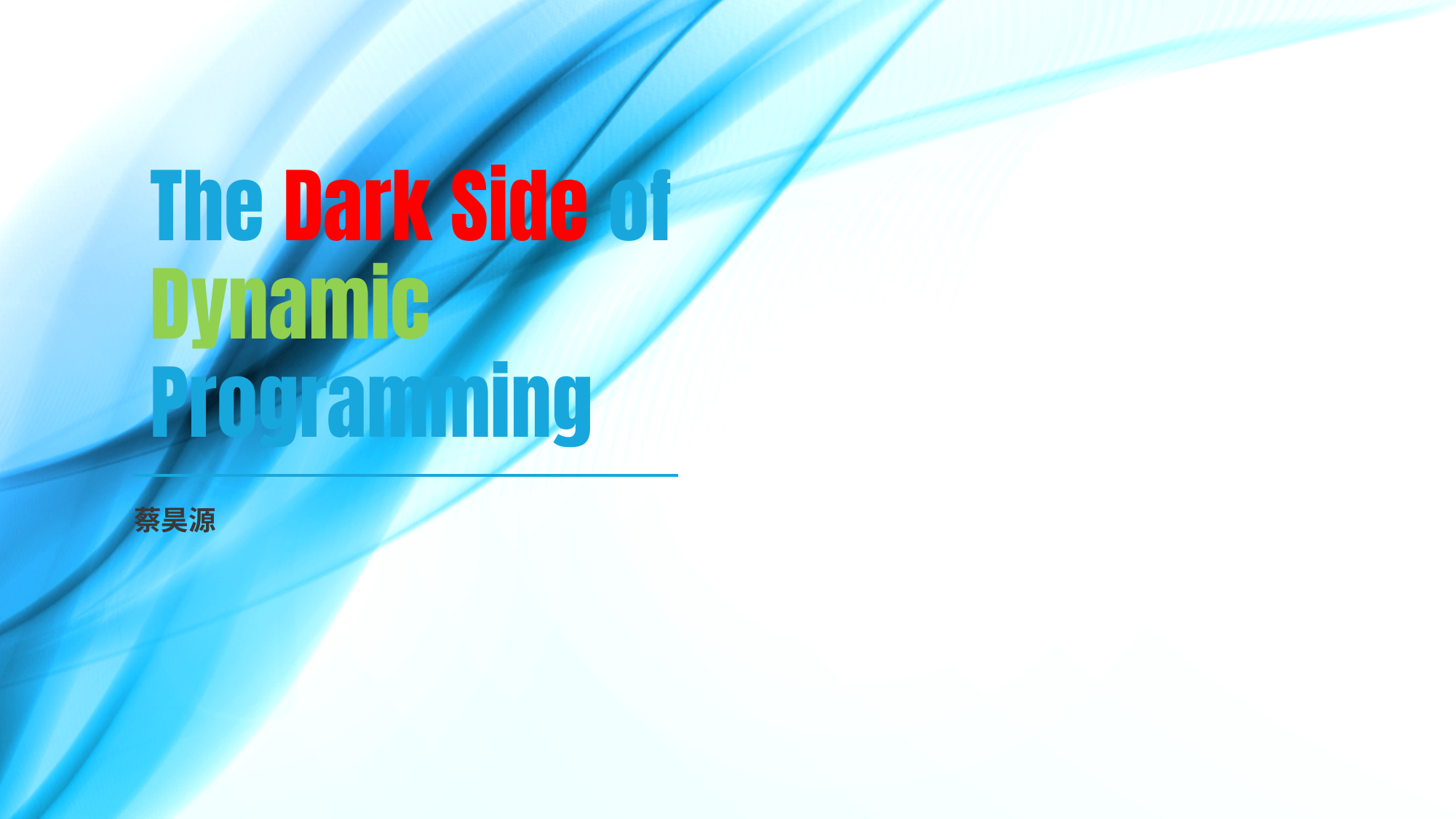

The Dark Side of
Dynamic
Programming
蔡昊源